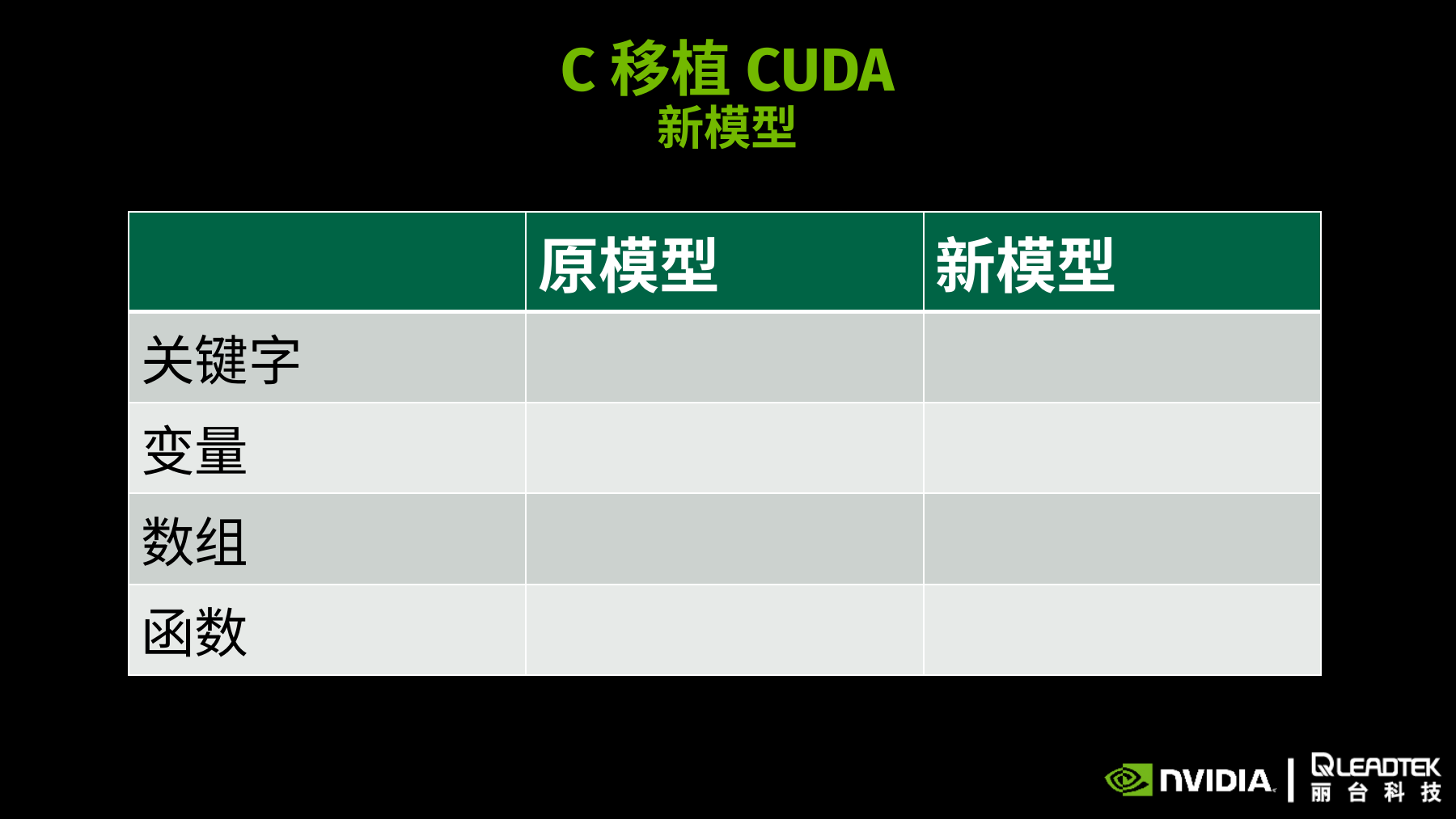

# C移植CUDA 新模型

|  | 原模型 | 新模型 |
| --- | --- | --- |
| 关键字 |  |  |
| 变量 |  |  |
| 数组 |  |  |
| 函数 |  |  |